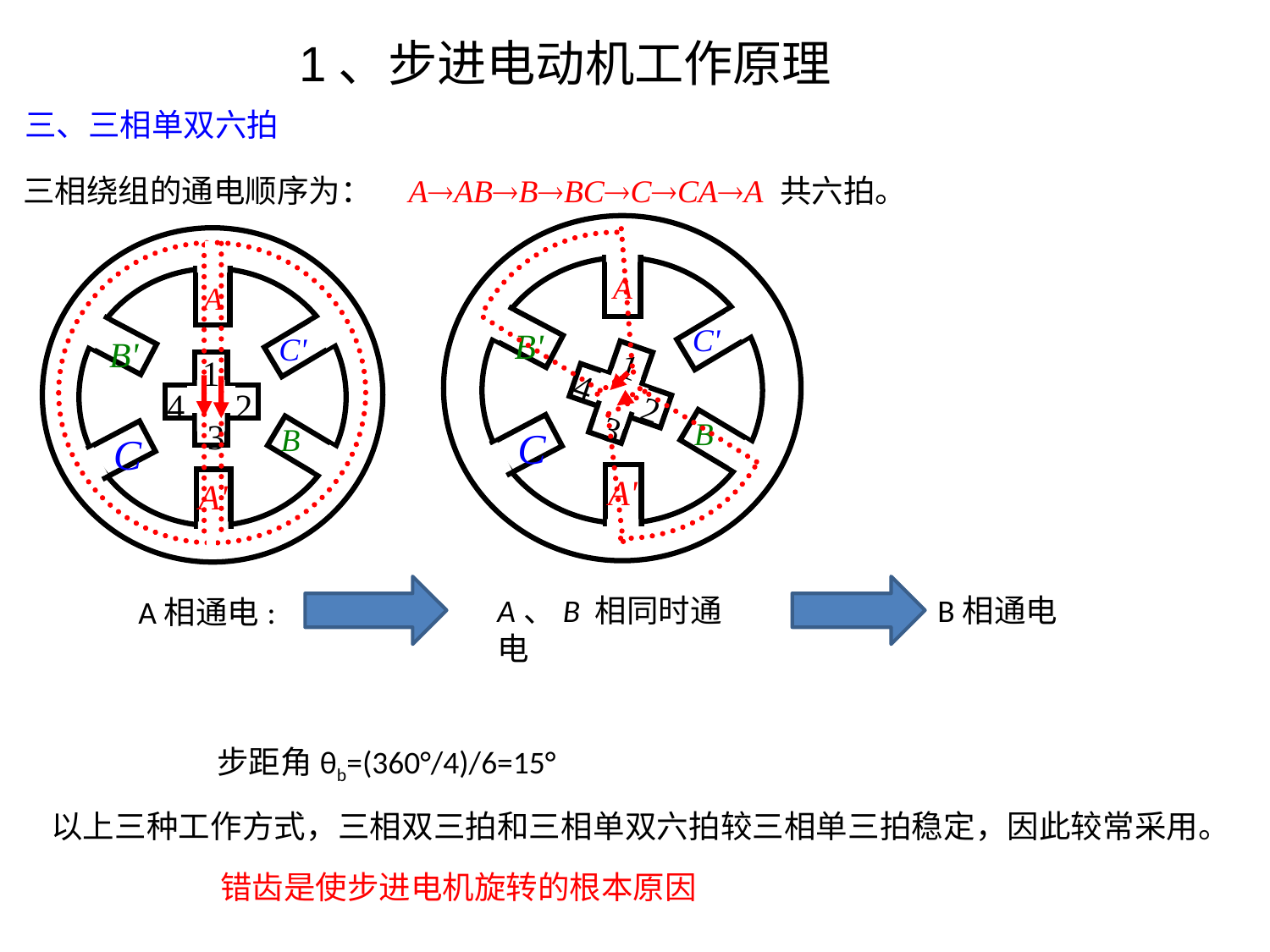

1、步进电动机工作原理
三、三相单双六拍
三相绕组的通电顺序为：    A→AB→B→BC→C→CA→A 共六拍。

A
C'
B'
B
C
A'

1

4
2
3

A
C'
B'
B
C
A'

1

4
2
3

A、B 相同时通电
B相通电
A相通电:
步距角θb=(360°/4)/6=15°
以上三种工作方式，三相双三拍和三相单双六拍较三相单三拍稳定，因此较常采用。
错齿是使步进电机旋转的根本原因